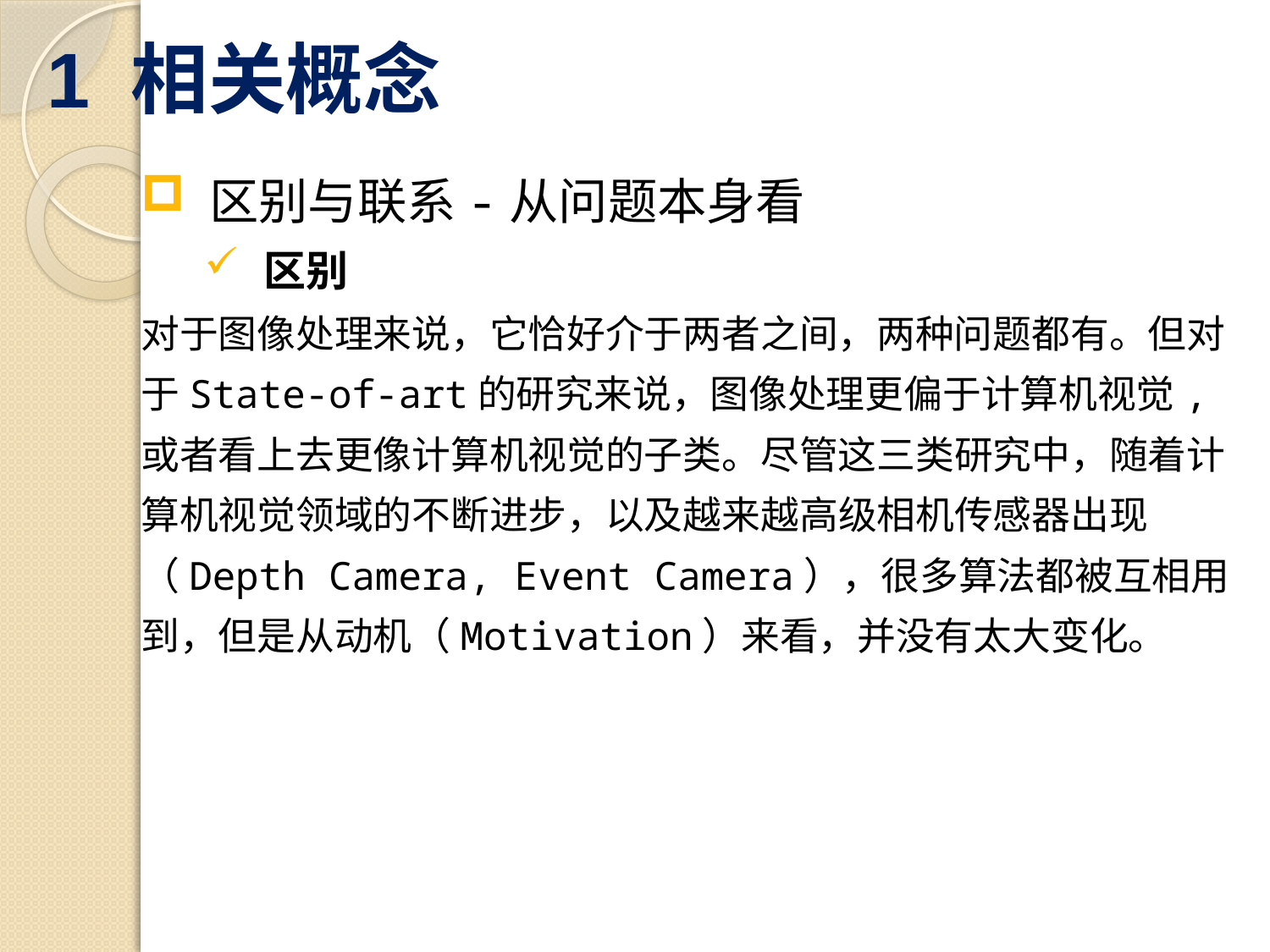

1 相关概念
 区别与联系-从问题本身看
 区别
对于图像处理来说，它恰好介于两者之间，两种问题都有。但对于State-of-art的研究来说，图像处理更偏于计算机视觉, 或者看上去更像计算机视觉的子类。尽管这三类研究中，随着计算机视觉领域的不断进步，以及越来越高级相机传感器出现（Depth Camera, Event Camera），很多算法都被互相用到，但是从动机（Motivation）来看，并没有太大变化。